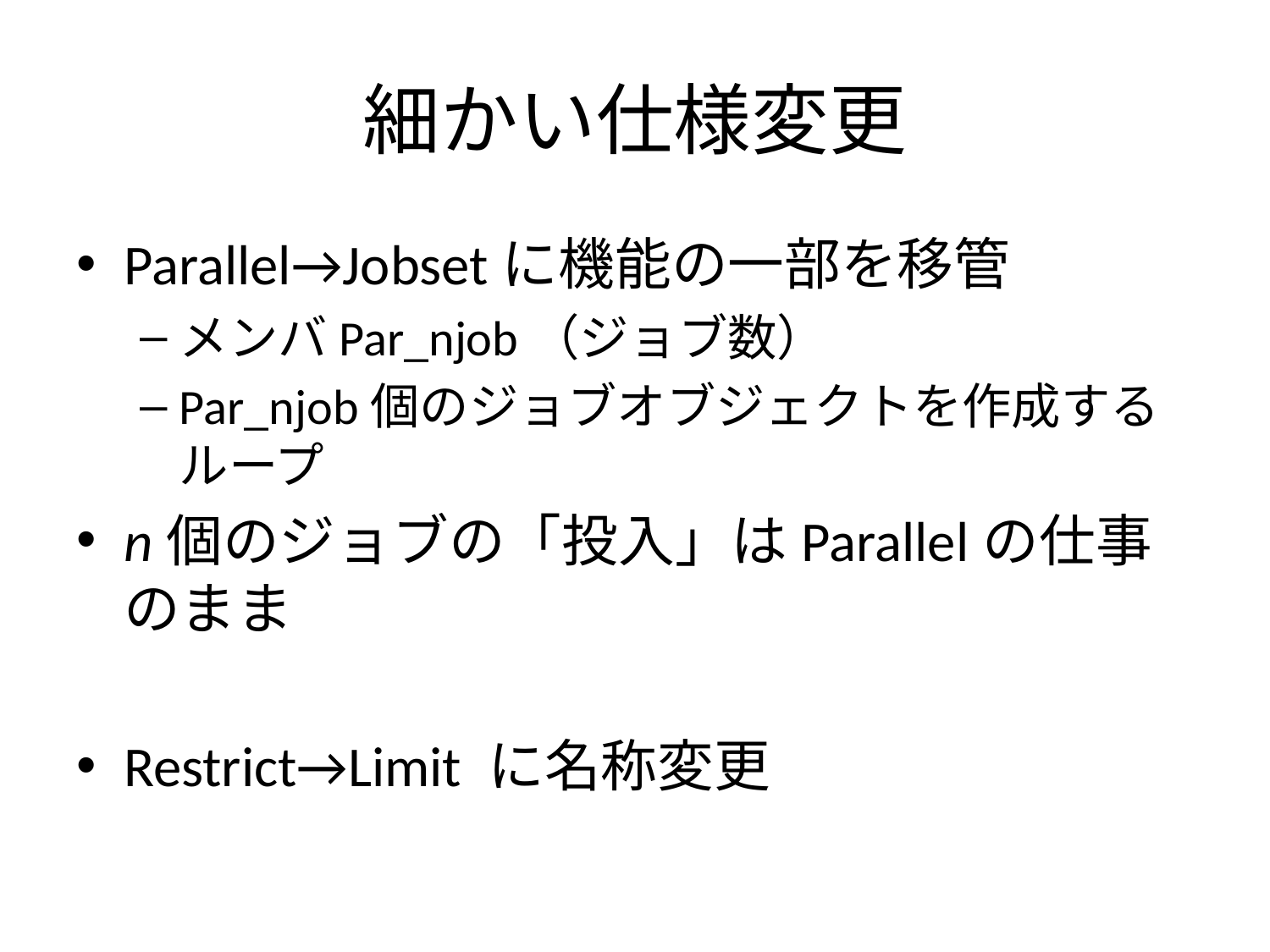

# 細かい仕様変更
Parallel→Jobsetに機能の一部を移管
メンバPar_njob（ジョブ数）
Par_njob個のジョブオブジェクトを作成するループ
n個のジョブの「投入」はParallelの仕事のまま

Restrict→Limit に名称変更